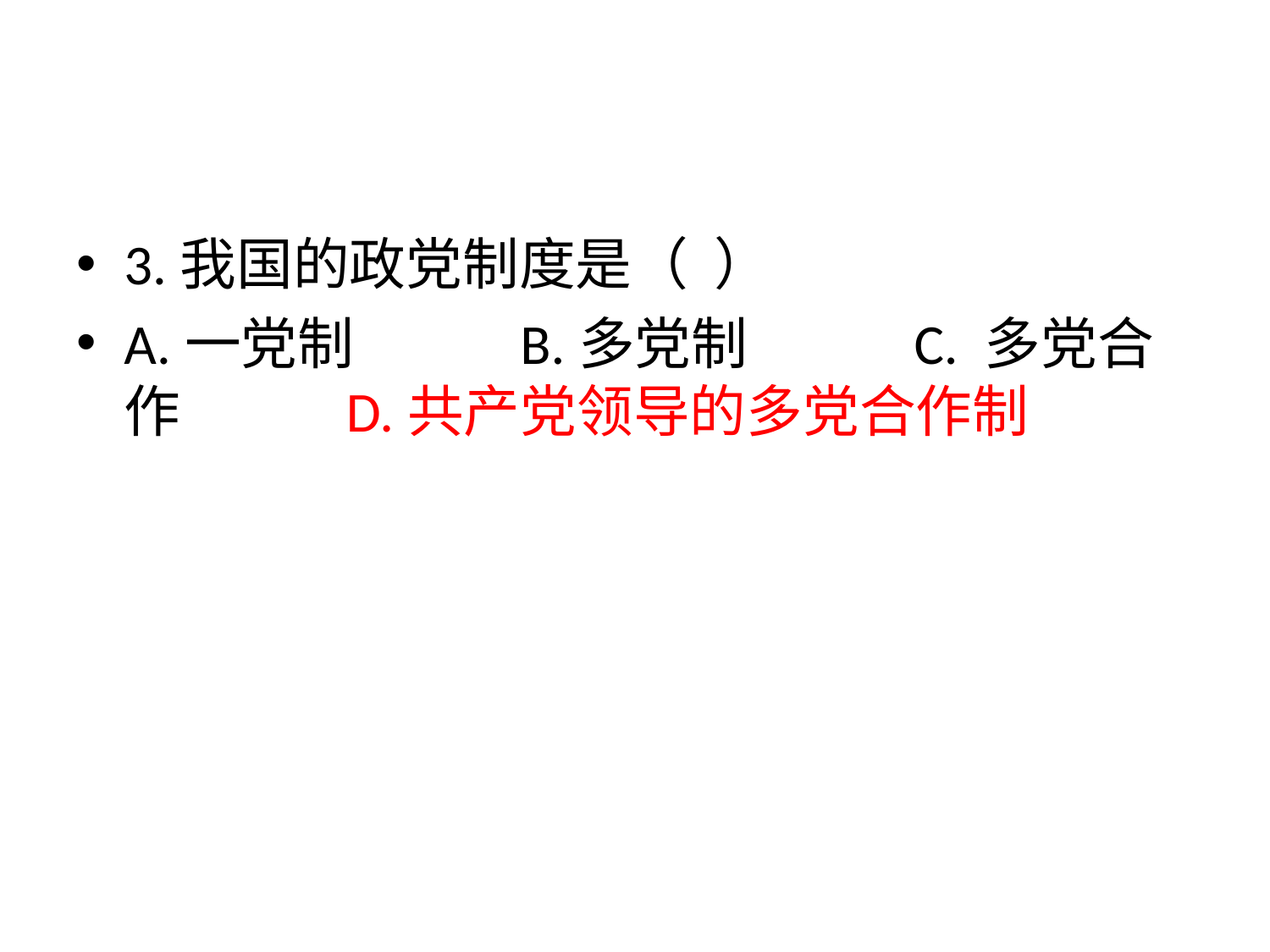

#
3.我国的政党制度是（  ）
A.一党制            B.多党制            C. 多党合作            D.共产党领导的多党合作制